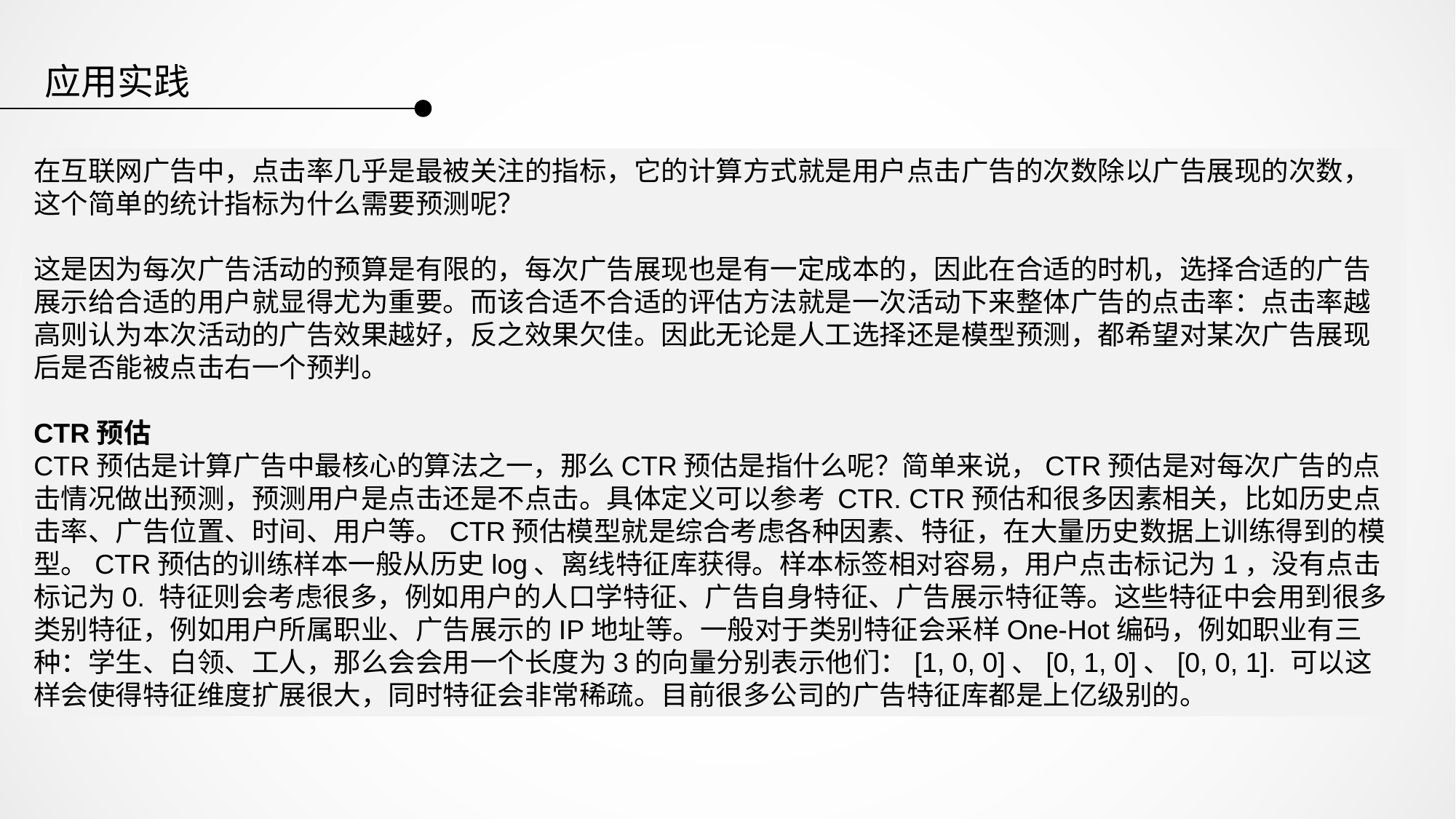

应用实践

在互联网广告中，点击率几乎是最被关注的指标，它的计算方式就是用户点击广告的次数除以广告展现的次数，这个简单的统计指标为什么需要预测呢？

这是因为每次广告活动的预算是有限的，每次广告展现也是有一定成本的，因此在合适的时机，选择合适的广告展示给合适的用户就显得尤为重要。而该合适不合适的评估方法就是一次活动下来整体广告的点击率：点击率越高则认为本次活动的广告效果越好，反之效果欠佳。因此无论是人工选择还是模型预测，都希望对某次广告展现后是否能被点击右一个预判。

CTR预估
CTR预估是计算广告中最核心的算法之一，那么CTR预估是指什么呢？简单来说，CTR预估是对每次广告的点击情况做出预测，预测用户是点击还是不点击。具体定义可以参考 CTR. CTR预估和很多因素相关，比如历史点击率、广告位置、时间、用户等。CTR预估模型就是综合考虑各种因素、特征，在大量历史数据上训练得到的模型。CTR预估的训练样本一般从历史log、离线特征库获得。样本标签相对容易，用户点击标记为1，没有点击标记为0. 特征则会考虑很多，例如用户的人口学特征、广告自身特征、广告展示特征等。这些特征中会用到很多类别特征，例如用户所属职业、广告展示的IP地址等。一般对于类别特征会采样One-Hot编码，例如职业有三种：学生、白领、工人，那么会会用一个长度为3的向量分别表示他们：[1, 0, 0]、[0, 1, 0]、[0, 0, 1]. 可以这样会使得特征维度扩展很大，同时特征会非常稀疏。目前很多公司的广告特征库都是上亿级别的。